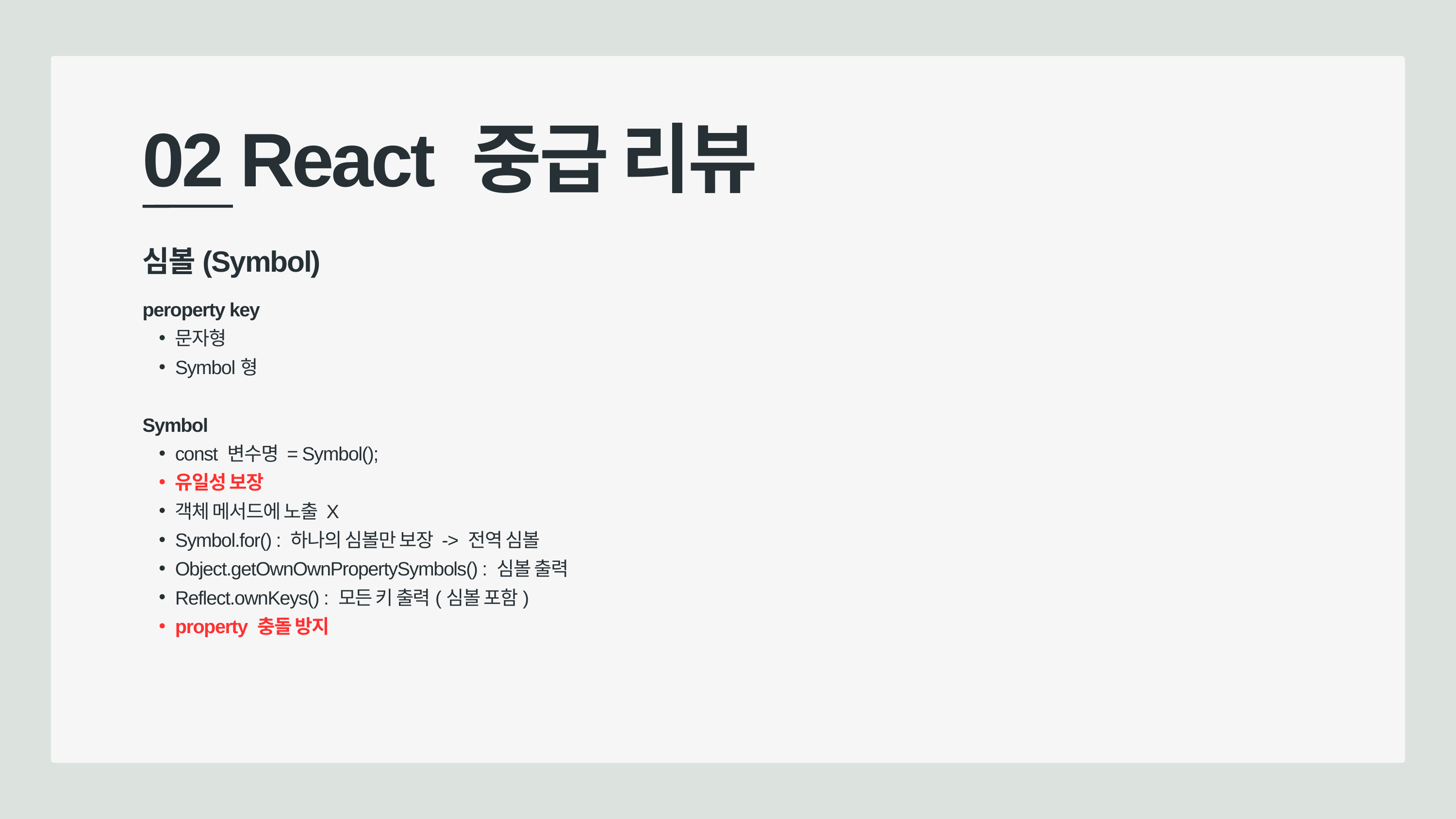

02 React 중급 리뷰

심볼(Symbol)
peroperty key
문자형
Symbol형

Symbol
const 변수명 = Symbol();
유일성 보장
객체 메서드에 노출 X
Symbol.for() : 하나의 심볼만 보장 -> 전역 심볼
Object.getOwnOwnPropertySymbols() : 심볼 출력
Reflect.ownKeys() : 모든 키 출력(심볼 포함)
property 충돌 방지